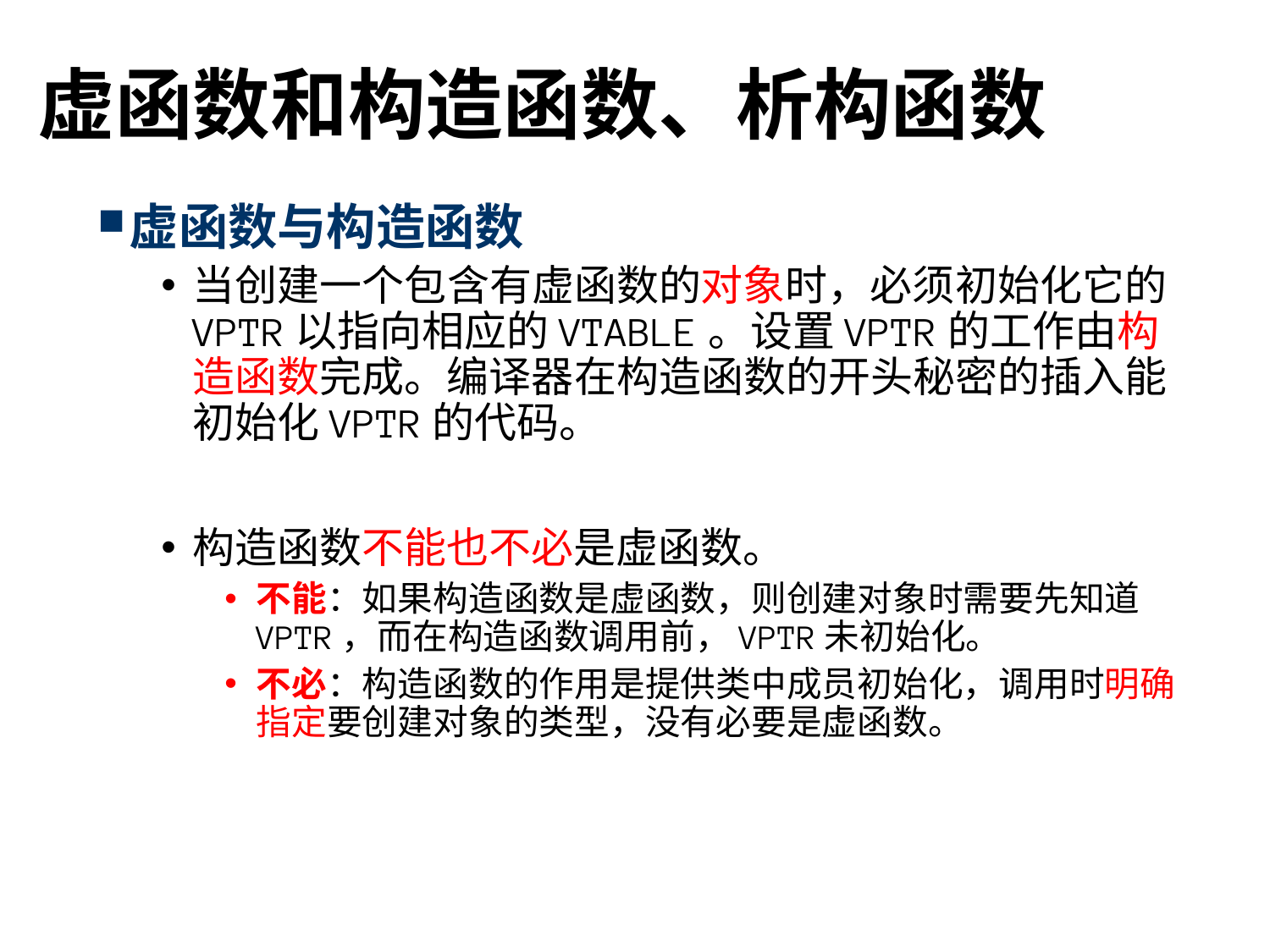

# 虚函数和构造函数、析构函数
虚函数与构造函数
当创建一个包含有虚函数的对象时，必须初始化它的VPTR以指向相应的VTABLE。设置VPTR的工作由构造函数完成。编译器在构造函数的开头秘密的插入能初始化VPTR的代码。

构造函数不能也不必是虚函数。
不能：如果构造函数是虚函数，则创建对象时需要先知道VPTR，而在构造函数调用前，VPTR未初始化。
不必：构造函数的作用是提供类中成员初始化，调用时明确指定要创建对象的类型，没有必要是虚函数。